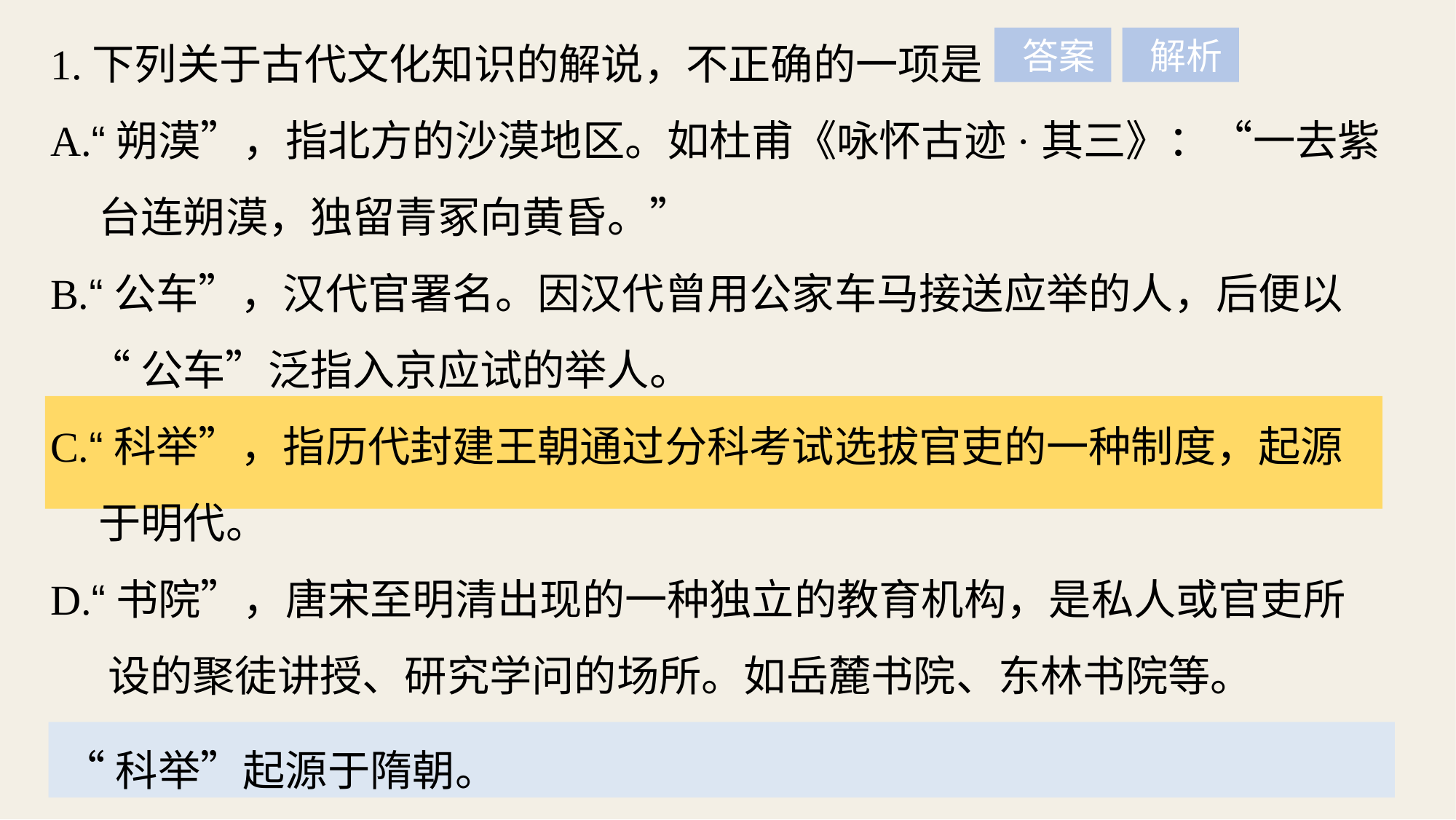

1.下列关于古代文化知识的解说，不正确的一项是
A.“朔漠”，指北方的沙漠地区。如杜甫《咏怀古迹·其三》：“一去紫
    台连朔漠，独留青冢向黄昏。”
B.“公车”，汉代官署名。因汉代曾用公家车马接送应举的人，后便以
    “公车”泛指入京应试的举人。
C.“科举”，指历代封建王朝通过分科考试选拔官吏的一种制度，起源
    于明代。
D.“书院”，唐宋至明清出现的一种独立的教育机构，是私人或官吏所
     设的聚徒讲授、研究学问的场所。如岳麓书院、东林书院等。
 答案
 解析

“科举”起源于隋朝。